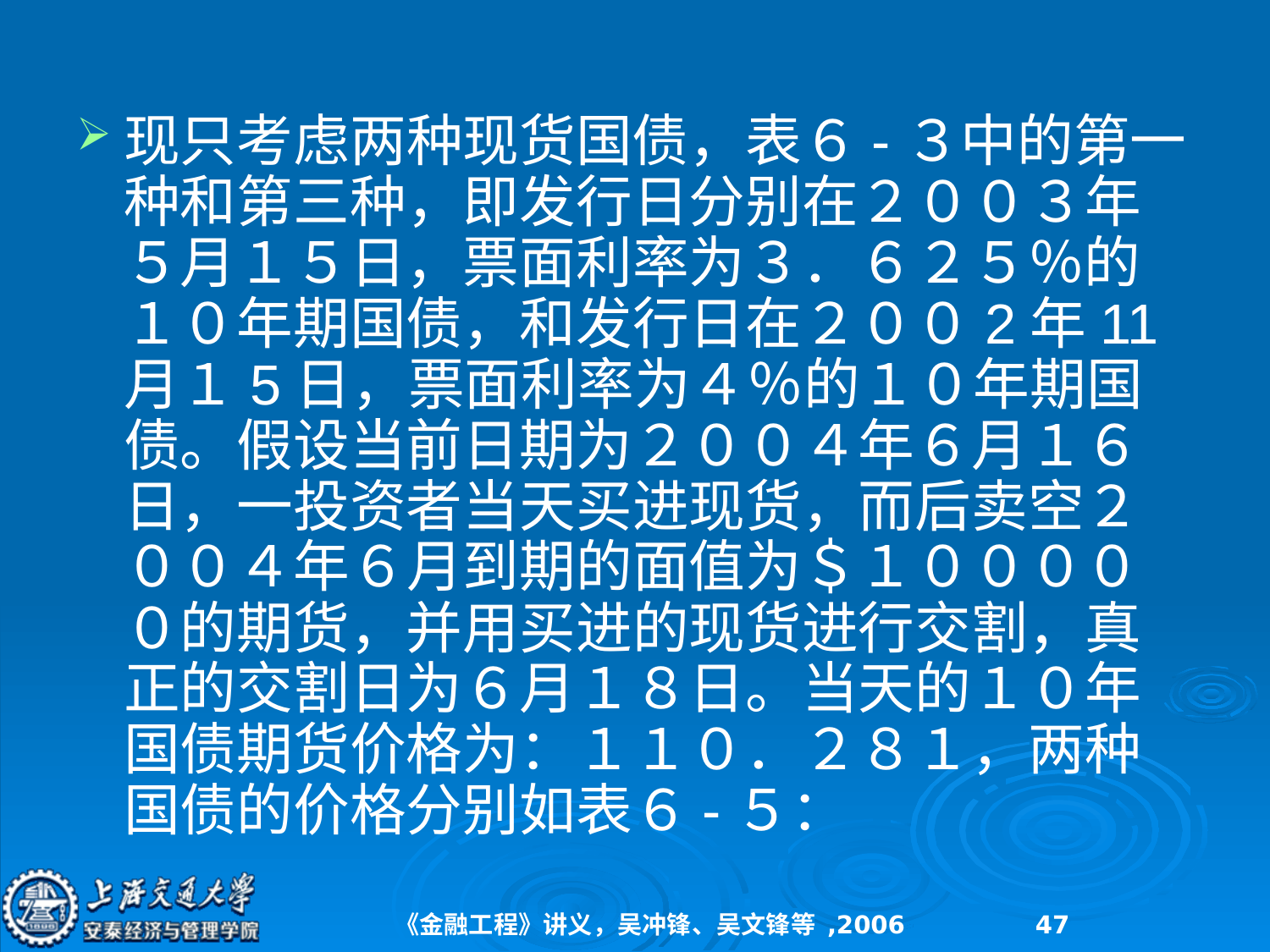

#
现只考虑两种现货国债，表６-３中的第一种和第三种，即发行日分别在２００３年５月１５日，票面利率为３．６２５％的１０年期国债，和发行日在２００2年11月１5日，票面利率为４％的１０年期国债。假设当前日期为２００４年６月１６日，一投资者当天买进现货，而后卖空２００４年６月到期的面值为＄１０００００的期货，并用买进的现货进行交割，真正的交割日为６月１８日。当天的１０年国债期货价格为：１１０．２８１，两种国债的价格分别如表６-５：